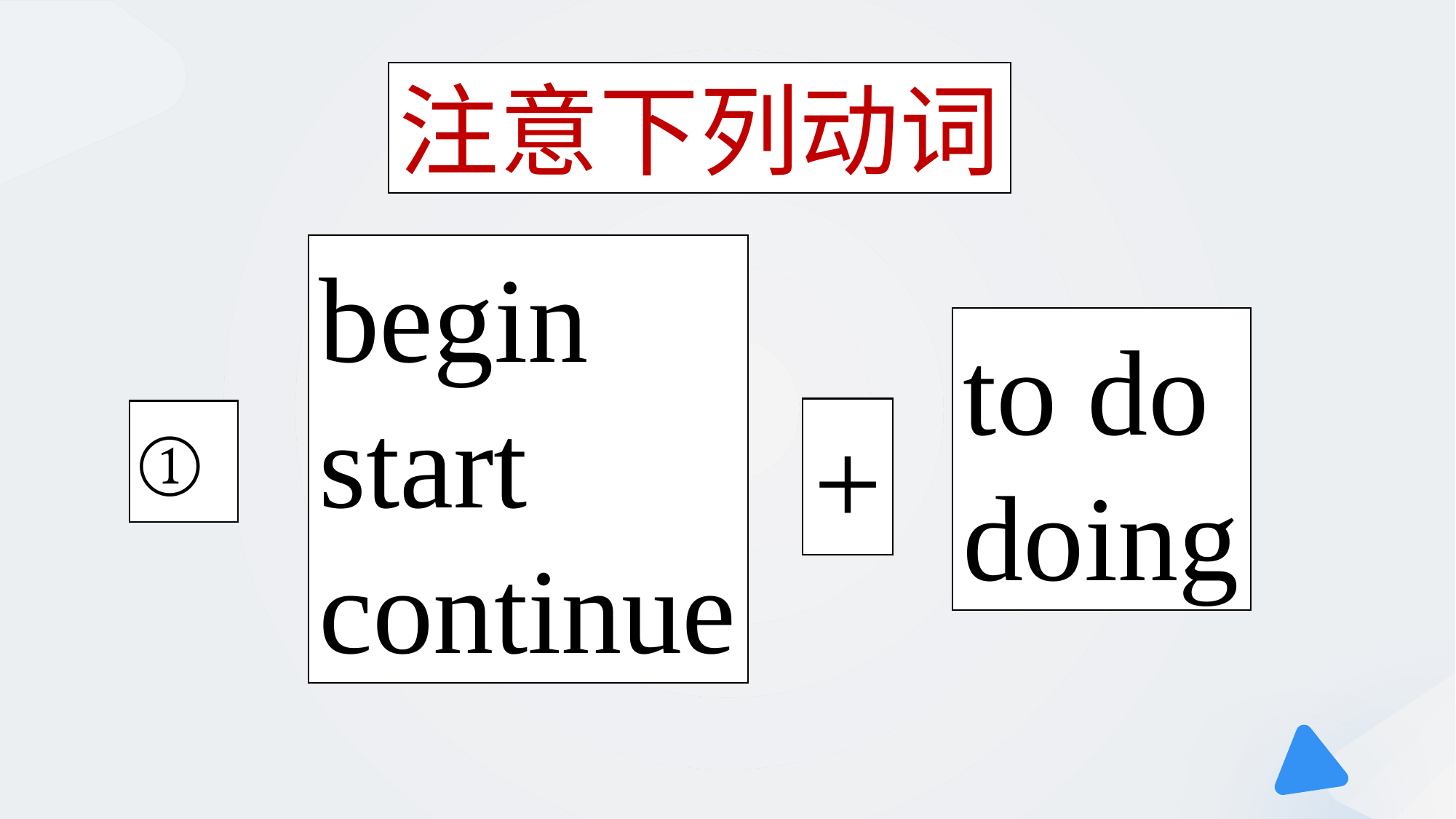

注意下列动词
begin
start
continue
to do
doing
①
+